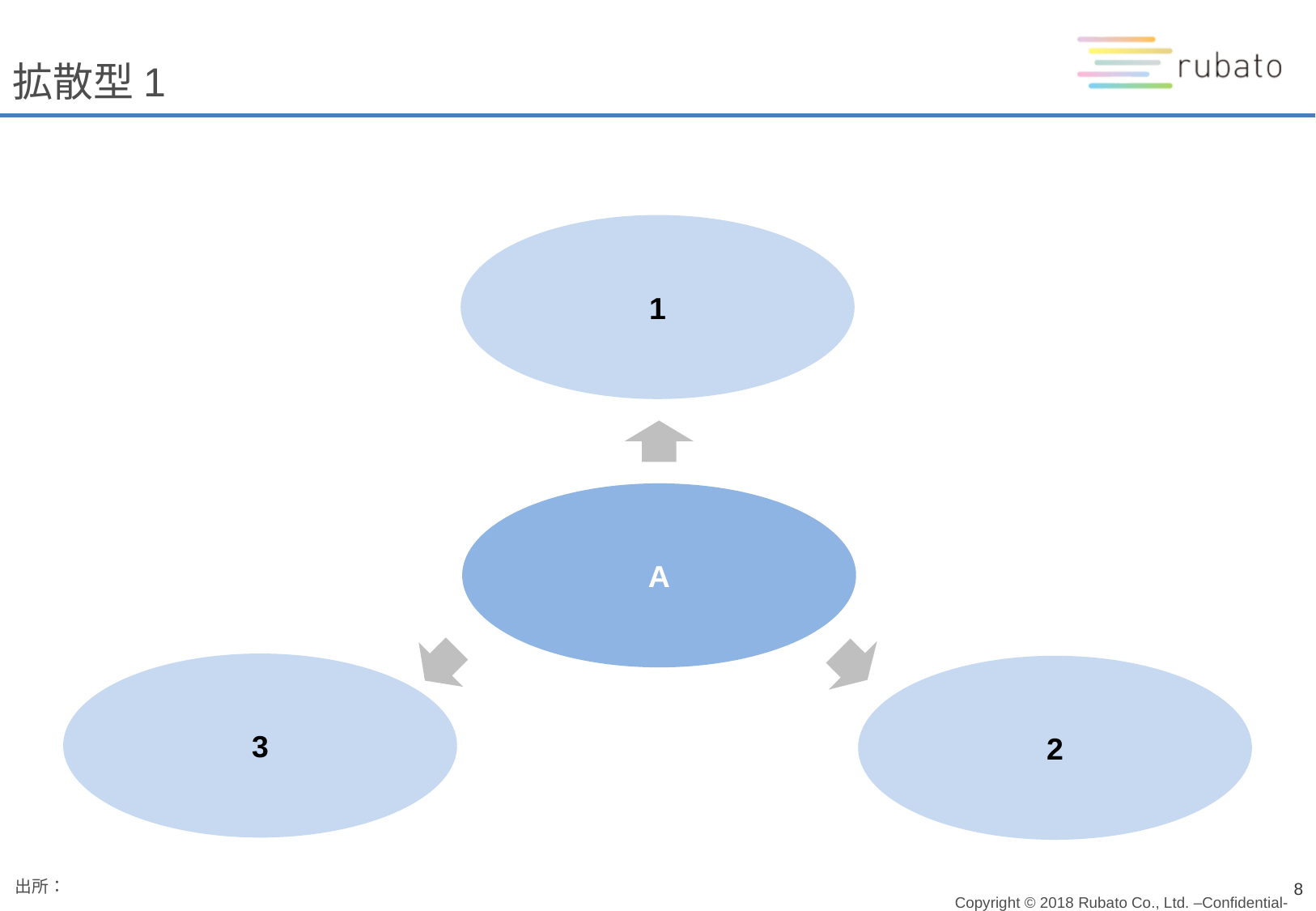

# 拡散型1

1

A

3
2
出所：
8